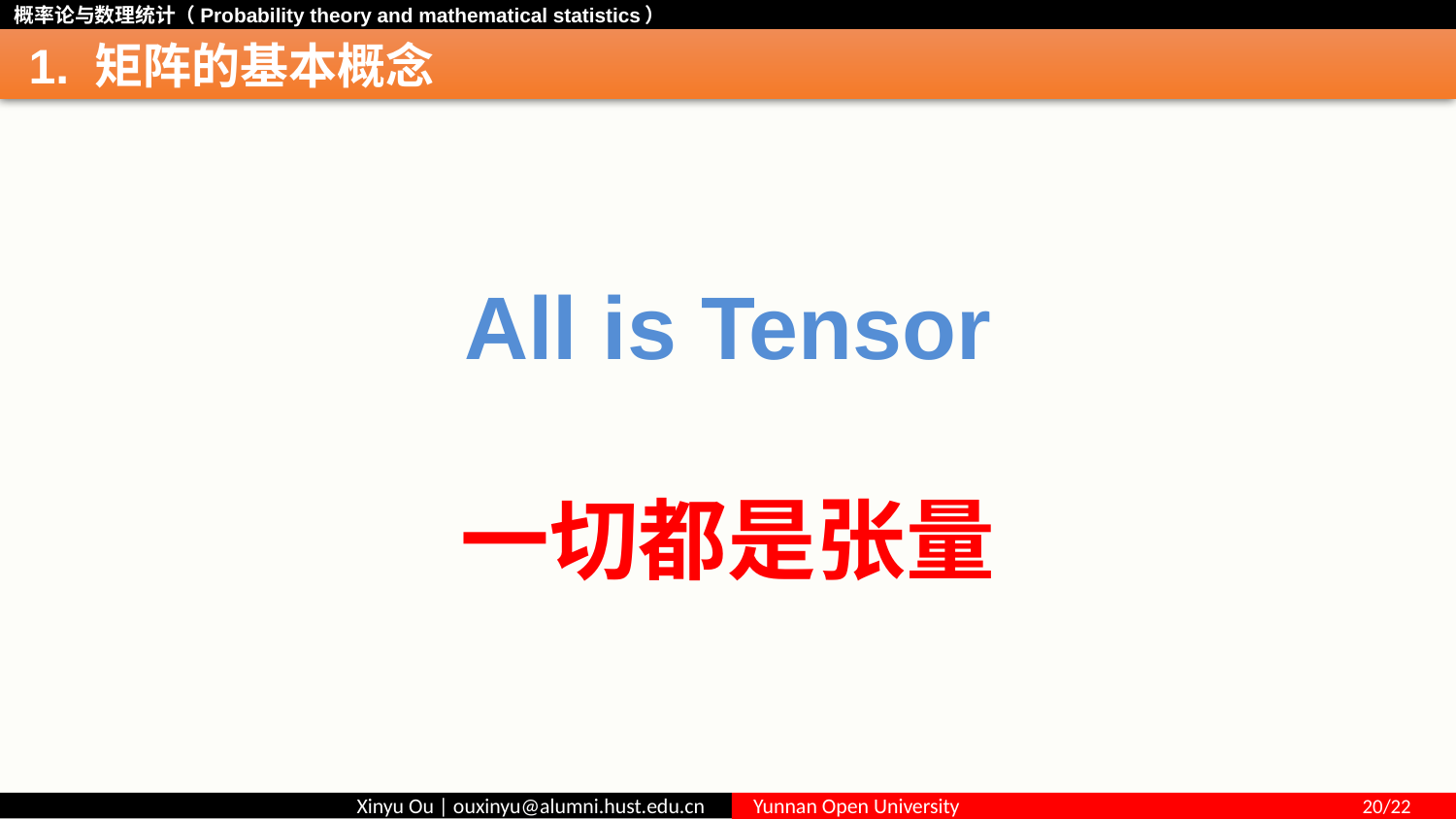

# 1. 矩阵的基本概念
All is Tensor

一切都是张量